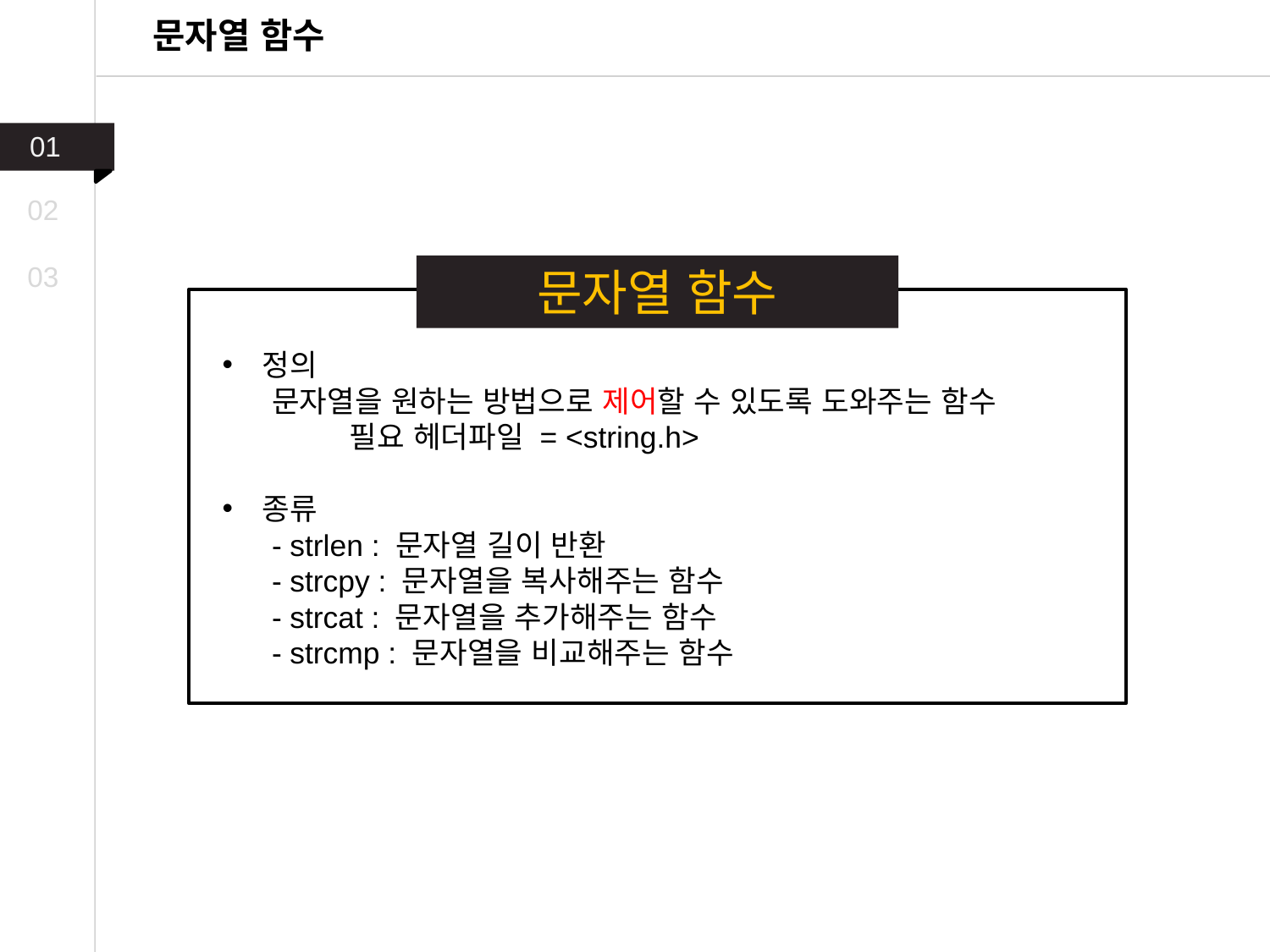

문자열 함수
01

02
03
문자열 함수

정의
     문자열을 원하는 방법으로 제어할 수 있도록 도와주는 함수
	필요 헤더파일 = <string.h>

종류
      - strlen : 문자열 길이 반환
      - strcpy : 문자열을 복사해주는 함수
      - strcat : 문자열을 추가해주는 함수
      - strcmp : 문자열을 비교해주는 함수